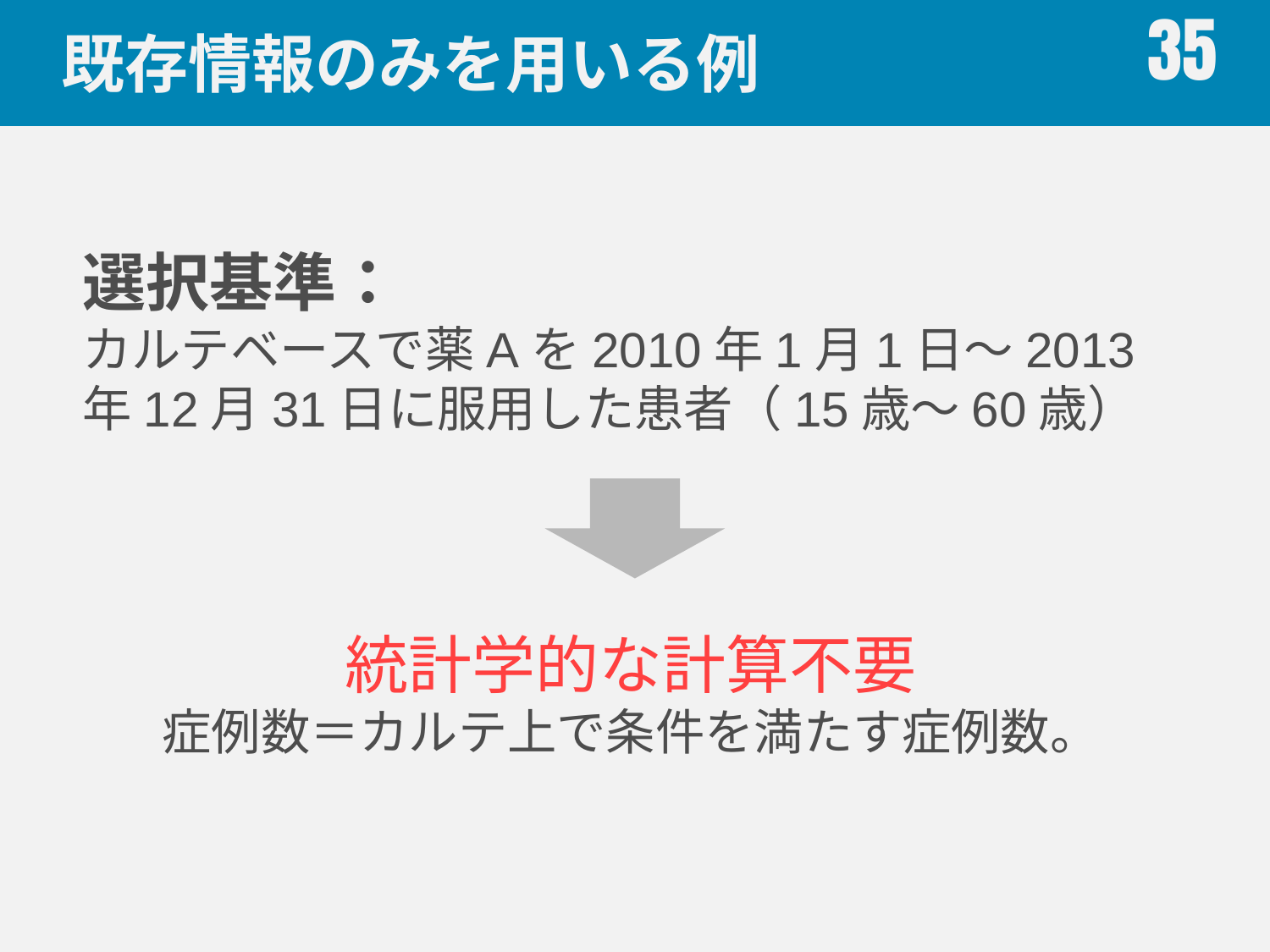

# 既存情報のみを用いる例
35
選択基準：
カルテベースで薬Aを2010年1月1日～2013年12月31日に服用した患者（15歳～60歳）

統計学的な計算不要
症例数＝カルテ上で条件を満たす症例数。